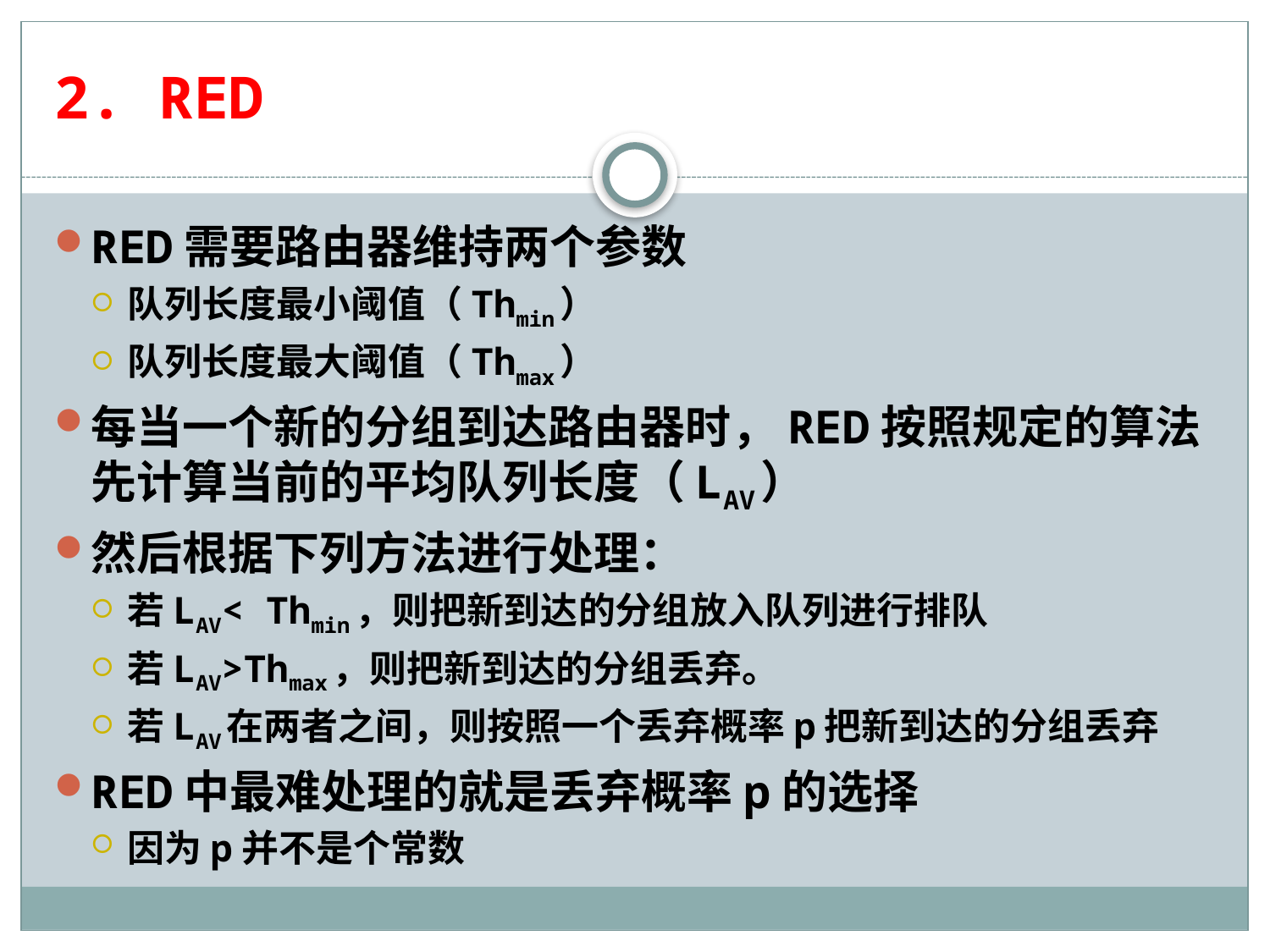

# 2. RED
RED需要路由器维持两个参数
队列长度最小阈值（Thmin）
队列长度最大阈值（Thmax）
每当一个新的分组到达路由器时，RED按照规定的算法先计算当前的平均队列长度（LAV）
然后根据下列方法进行处理：
若LAV< Thmin，则把新到达的分组放入队列进行排队
若LAV>Thmax，则把新到达的分组丢弃。
若LAV在两者之间，则按照一个丢弃概率p把新到达的分组丢弃
RED中最难处理的就是丢弃概率p的选择
因为p并不是个常数